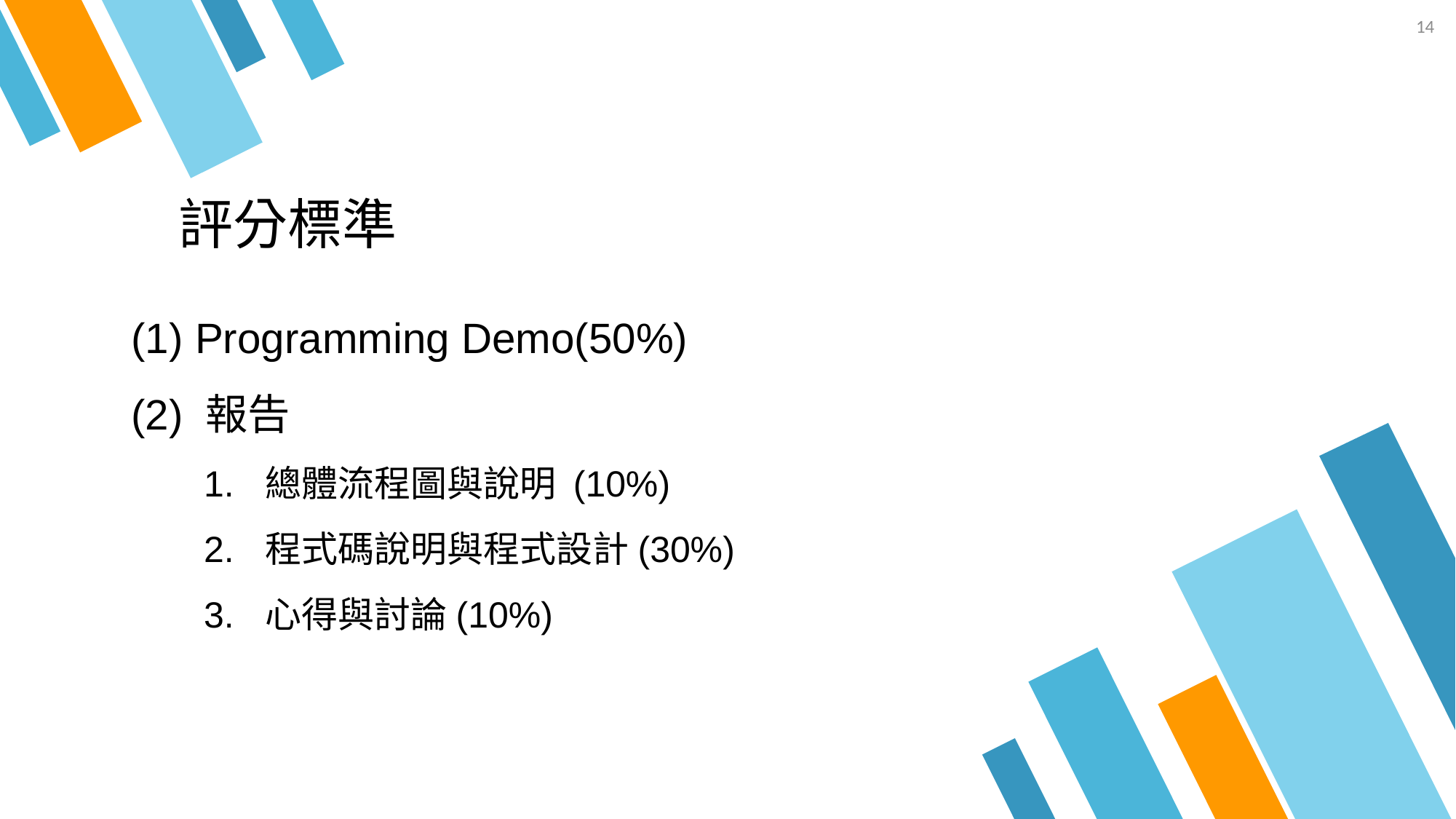

14
# 評分標準
(1) Programming Demo(50%)
(2) 報告
總體流程圖與說明 (10%)
程式碼說明與程式設計(30%)
心得與討論(10%)